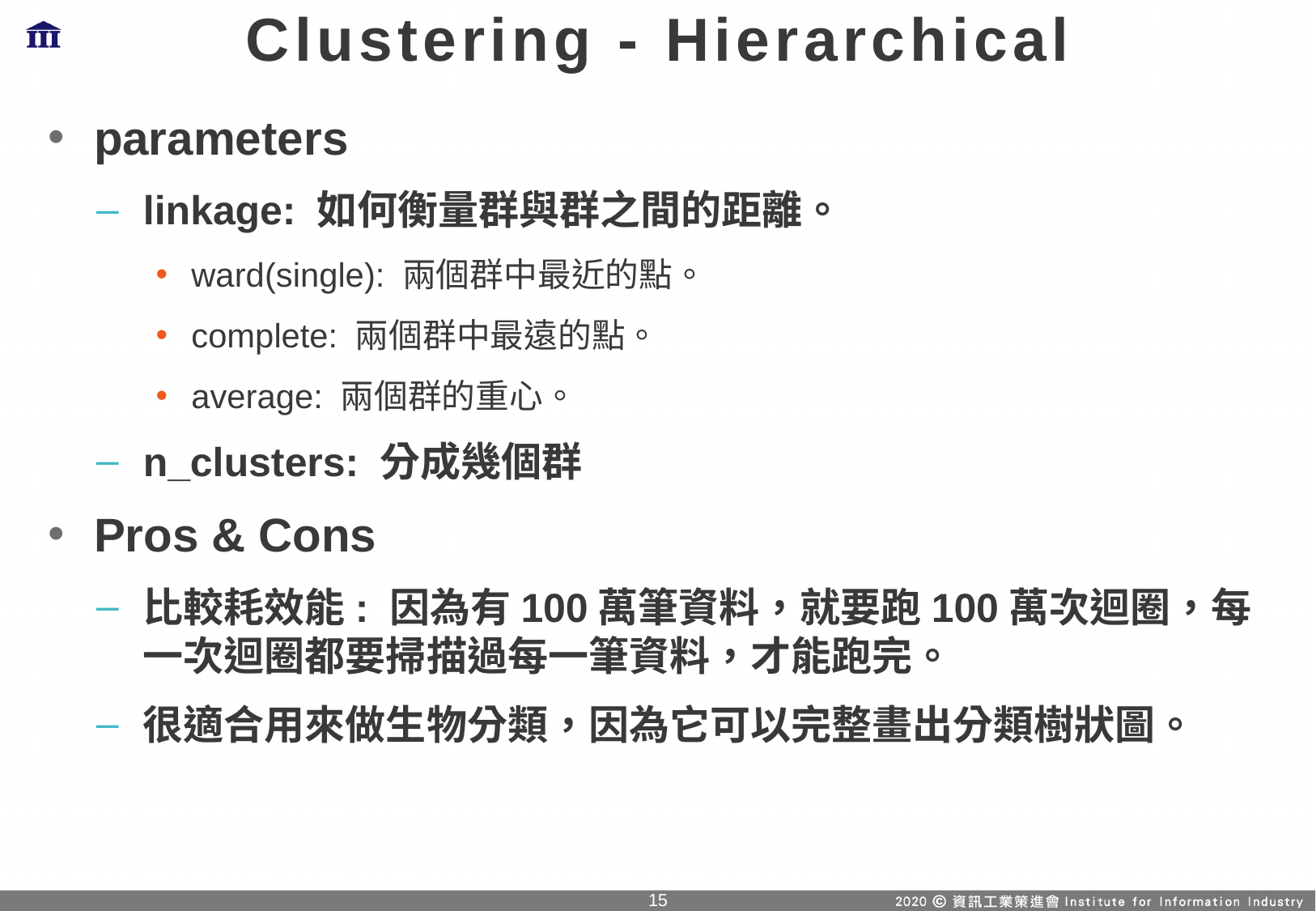

# Clustering - Hierarchical
parameters
linkage: 如何衡量群與群之間的距離。
ward(single): 兩個群中最近的點。
complete: 兩個群中最遠的點。
average: 兩個群的重心。
n_clusters: 分成幾個群
Pros & Cons
比較耗效能: 因為有100萬筆資料，就要跑100萬次迴圈，每一次迴圈都要掃描過每一筆資料，才能跑完。
很適合用來做生物分類，因為它可以完整畫出分類樹狀圖。

15